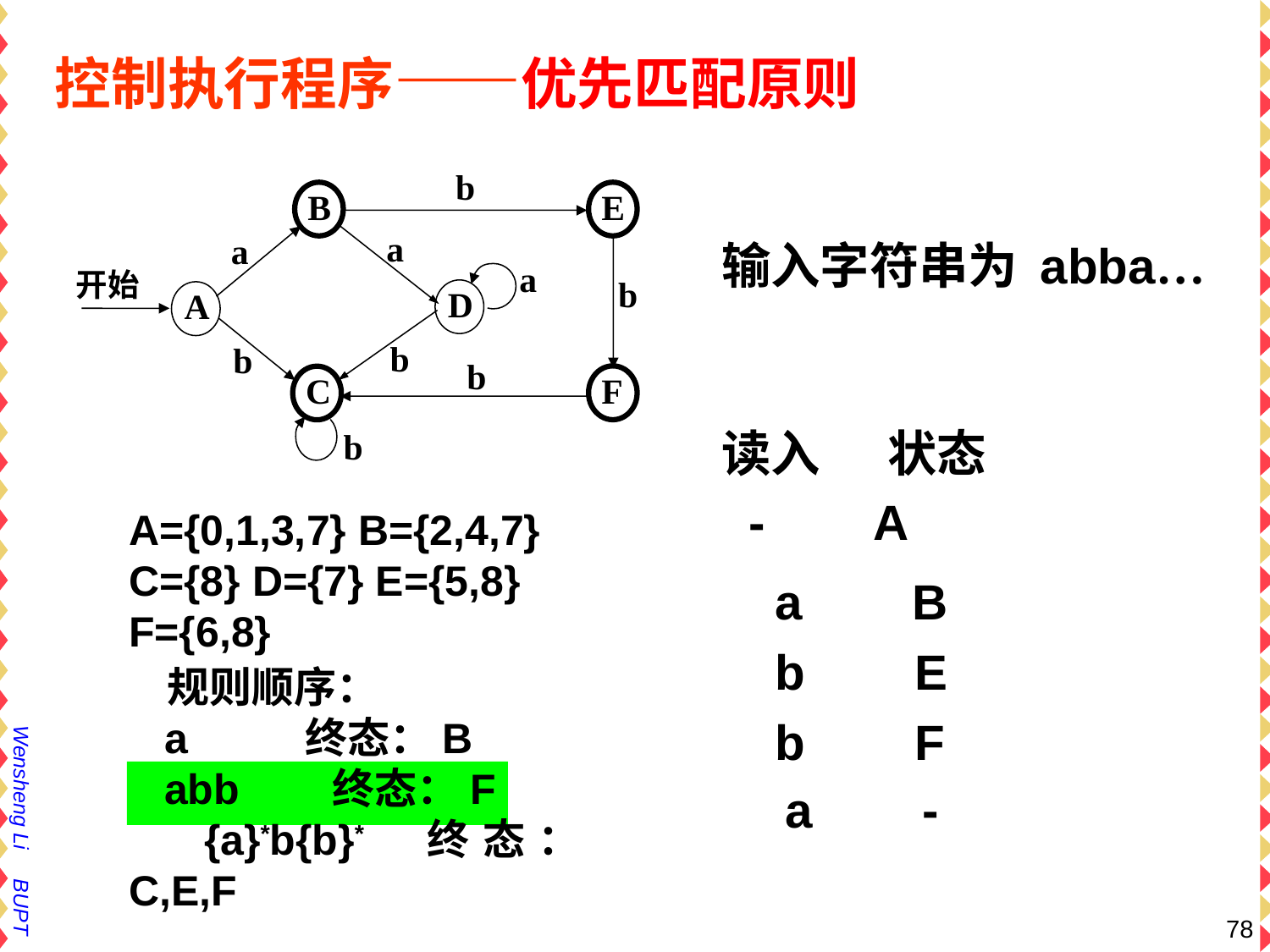

控制执行程序——优先匹配原则
b
B

E

a
a

a
开始

b
D

A

b
b
b
F

C

b
A={0,1,3,7} B={2,4,7}
C={8} D={7} E={5,8}
F={6,8}
   规则顺序：
   a         终态：B
   abb       终态：F
   {a}*b{b}*  终态：C,E,F
输入字符串为 abba…

读入      状态
  -        A
a        B
b        E
b        F

a        -
78